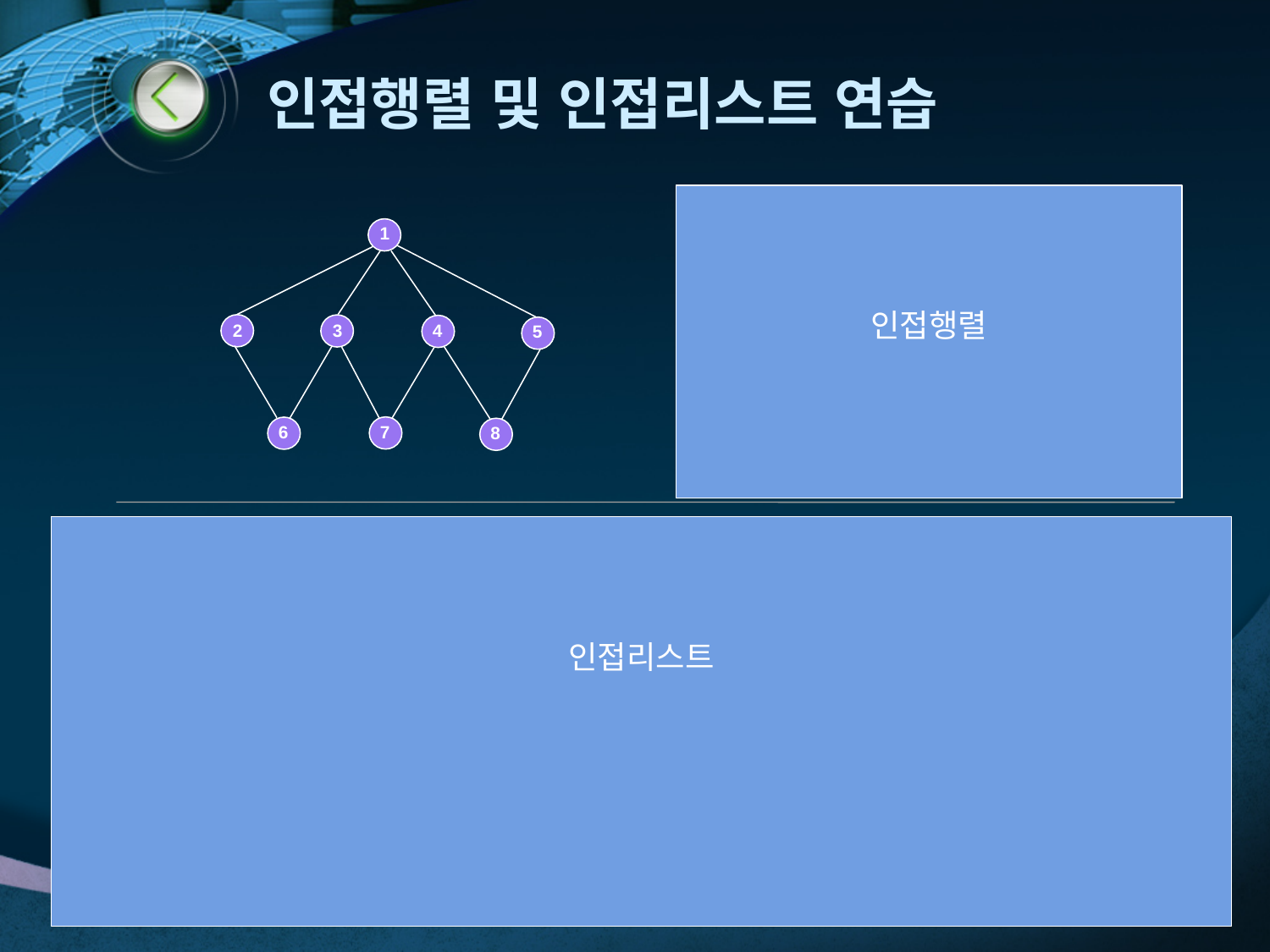

# 인접행렬 및 인접리스트 연습

인접행렬
|  | 1 | 2 | 3 | 4 | 5 | 6 | 7 | 8 |
| --- | --- | --- | --- | --- | --- | --- | --- | --- |
| 1 | 0 | 1 | 1 | 1 | 1 | 0 | 0 | 0 |
| 2 | 1 | 0 | 0 | 0 | 0 | 1 | 0 | 0 |
| 3 | 1 | 0 | 0 | 0 | 0 | 1 | 1 | 0 |
| 4 | 1 | 0 | 0 | 0 | 0 | 0 | 1 | 1 |
| 5 | 1 | 0 | 0 | 0 | 0 | 0 | 0 | 1 |
| 6 | 0 | 1 | 1 | 0 | 0 | 0 | 0 | 0 |
| 7 | 0 | 0 | 1 | 1 | 0 | 0 | 0 | 0 |
| 8 | 0 | 0 | 0 | 1 | 1 | 0 | 0 | 0 |
1

2

3

4

5

7

6
8

인접리스트
* 인접리스트

1
2

3

4

5

2
1

6

3
1

6

7

4
1

7

8

5
1

8

6
2

3

7
3

4

8
4

5